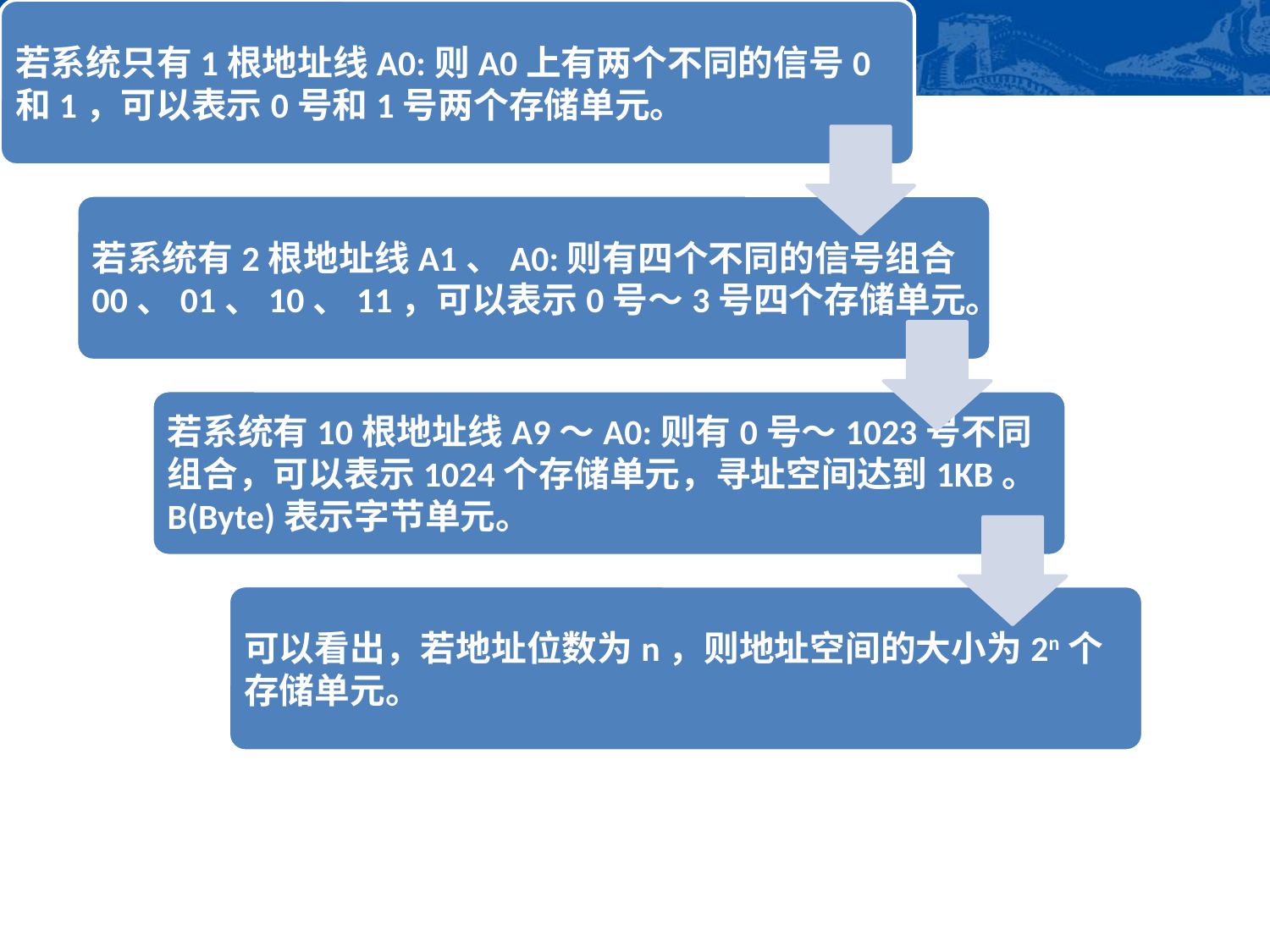

若系统只有1根地址线A0:则A0上有两个不同的信号0和1，可以表示0号和1号两个存储单元。
若系统有2根地址线A1、A0:则有四个不同的信号组合00、01、10、11，可以表示0号～3号四个存储单元。
若系统有10根地址线A9～A0:则有0号～1023号不同组合，可以表示1024个存储单元，寻址空间达到1KB。B(Byte)表示字节单元。
可以看出，若地址位数为n，则地址空间的大小为2n个存储单元。